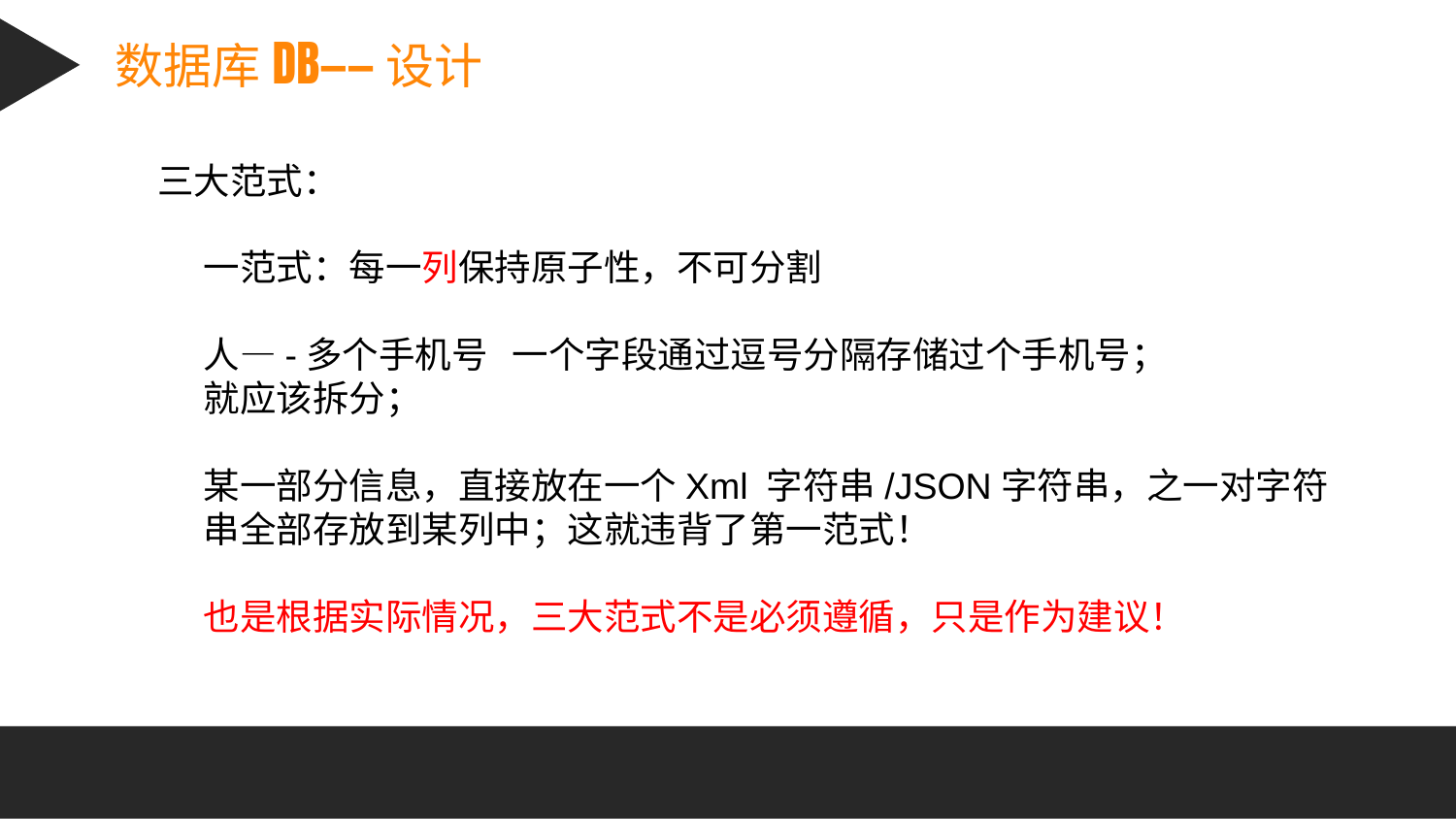

数据库DB——设计
三大范式：
一范式：每一列保持原子性，不可分割

人—-多个手机号   一个字段通过逗号分隔存储过个手机号；
就应该拆分；

某一部分信息，直接放在一个Xml 字符串/JSON字符串，之一对字符串全部存放到某列中；这就违背了第一范式！

也是根据实际情况，三大范式不是必须遵循，只是作为建议！